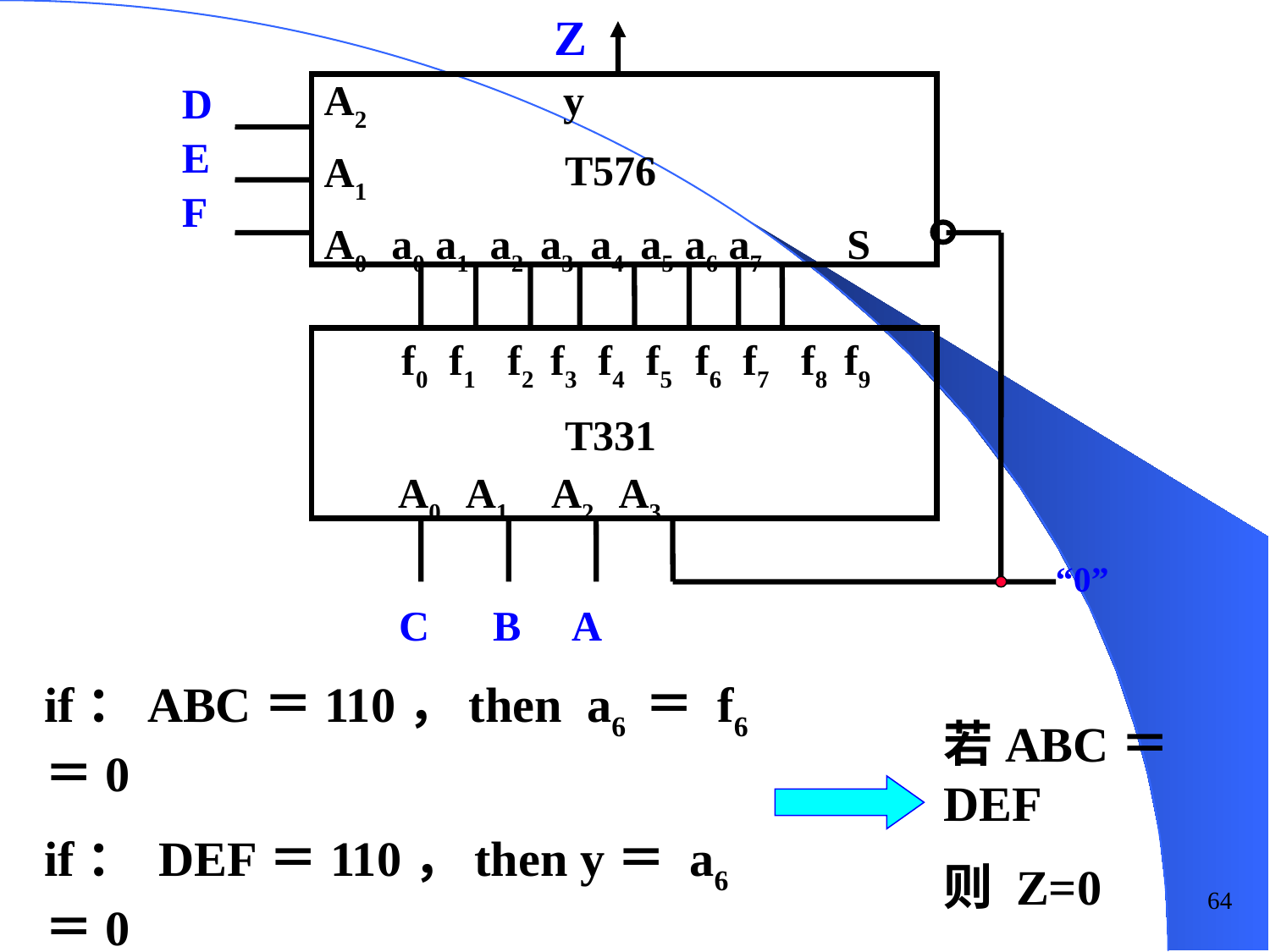

Z

A2                                y
A1
A0    a0 a1  a2  a3  a4  a5 a6 a7        S
D
E
F

T576

         f0  f1   f2  f3  f4  f5   f6  f7   f8  f9

       A0    A1       A2    A3
T331

“0”

     C      B     A
if：ABC＝110，then  a6 ＝ f6 ＝0
if： DEF＝110，then y＝ a6 ＝0
if： DEF＝111，then y＝ a7 ＝1
若ABC＝DEF
则 Z=0

64